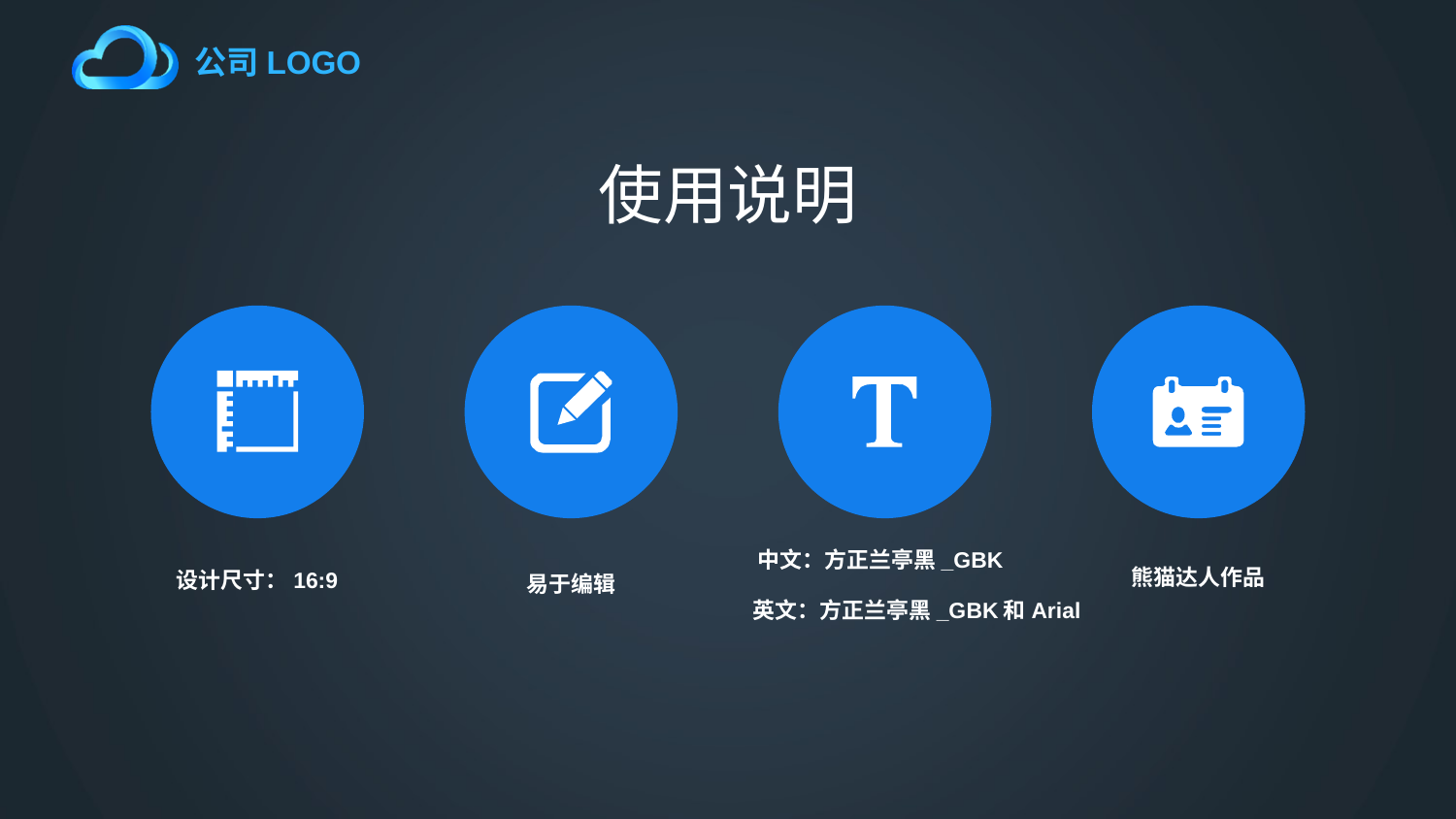

使用说明

中文：方正兰亭黑_GBK
熊猫达人作品
设计尺寸：16:9
易于编辑
英文：方正兰亭黑_GBK和Arial